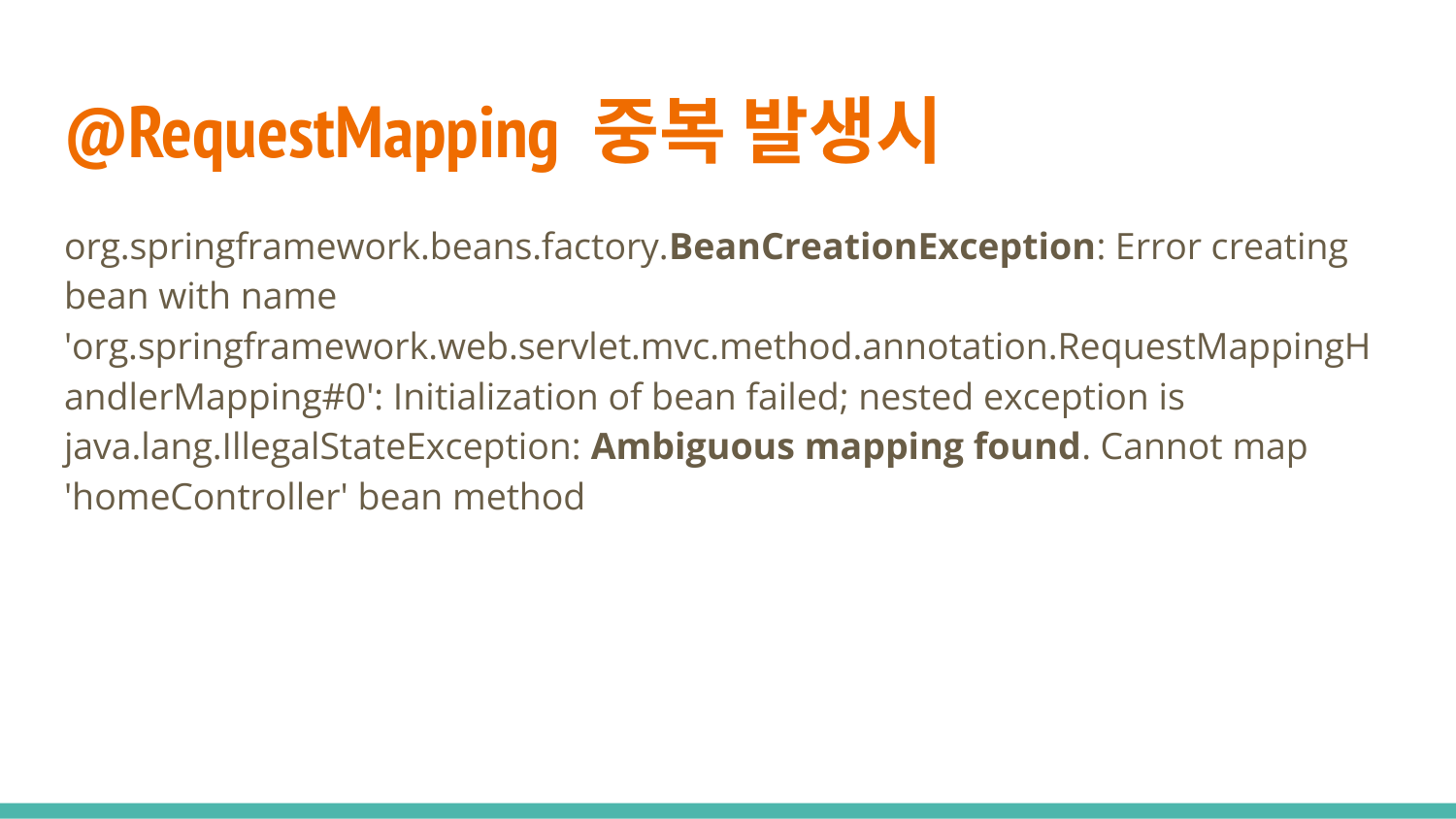

# @RequestMapping 중복 발생시
org.springframework.beans.factory.BeanCreationException: Error creating bean with name 'org.springframework.web.servlet.mvc.method.annotation.RequestMappingHandlerMapping#0': Initialization of bean failed; nested exception is java.lang.IllegalStateException: Ambiguous mapping found. Cannot map 'homeController' bean method